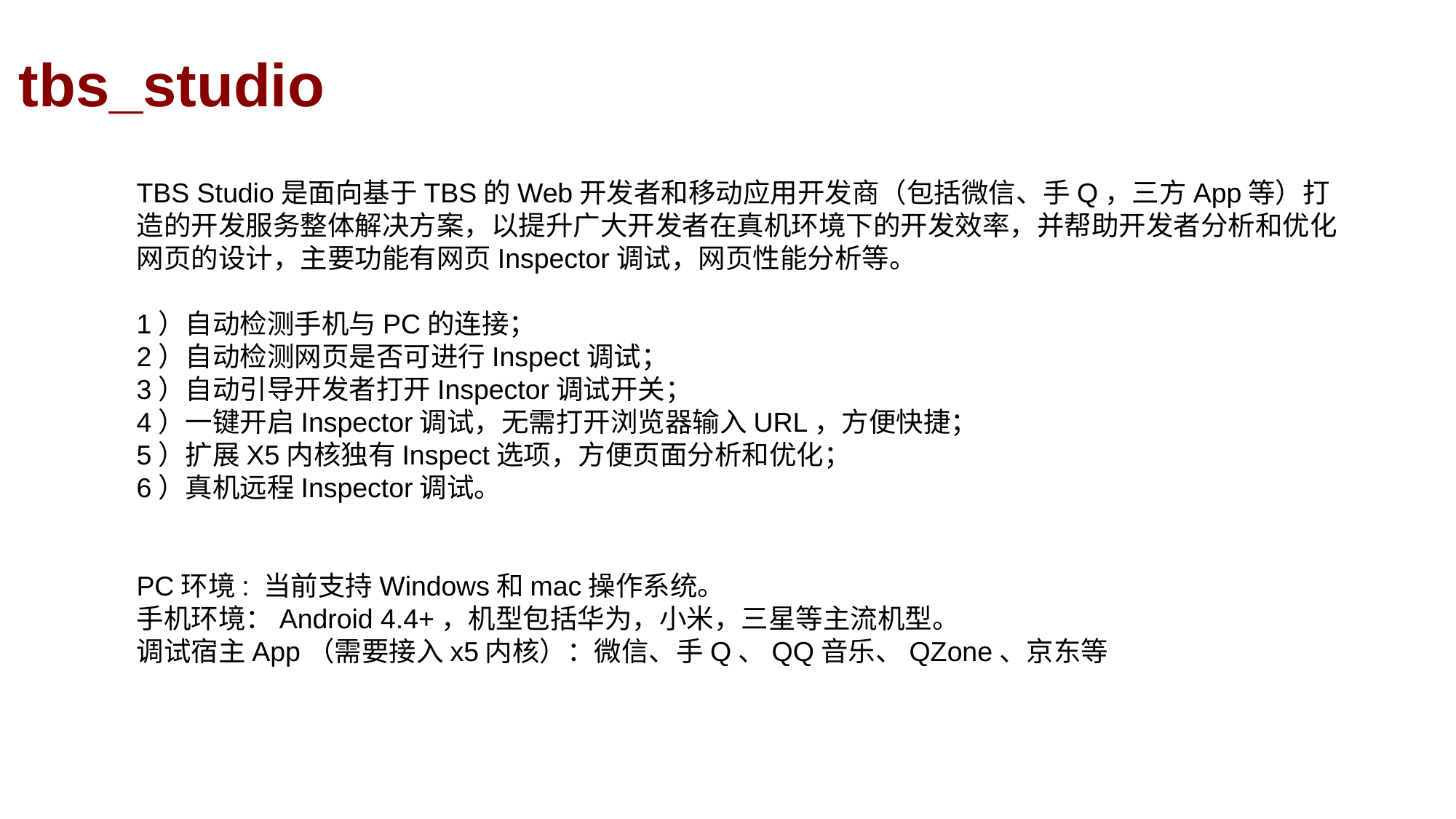

tbs_studio
TBS Studio是面向基于TBS的Web开发者和移动应用开发商（包括微信、手Q，三方App等）打造的开发服务整体解决方案，以提升广大开发者在真机环境下的开发效率，并帮助开发者分析和优化网页的设计，主要功能有网页Inspector调试，网页性能分析等。

1）自动检测手机与PC的连接；
2）自动检测网页是否可进行Inspect调试；
3）自动引导开发者打开Inspector调试开关；
4）一键开启Inspector调试，无需打开浏览器输入URL，方便快捷；
5）扩展X5内核独有Inspect选项，方便页面分析和优化；
6）真机远程Inspector调试。

PC环境: 当前支持Windows和mac操作系统。
手机环境：Android 4.4+，机型包括华为，小米，三星等主流机型。
调试宿主App（需要接入x5内核）：微信、手Q、QQ音乐、QZone、京东等